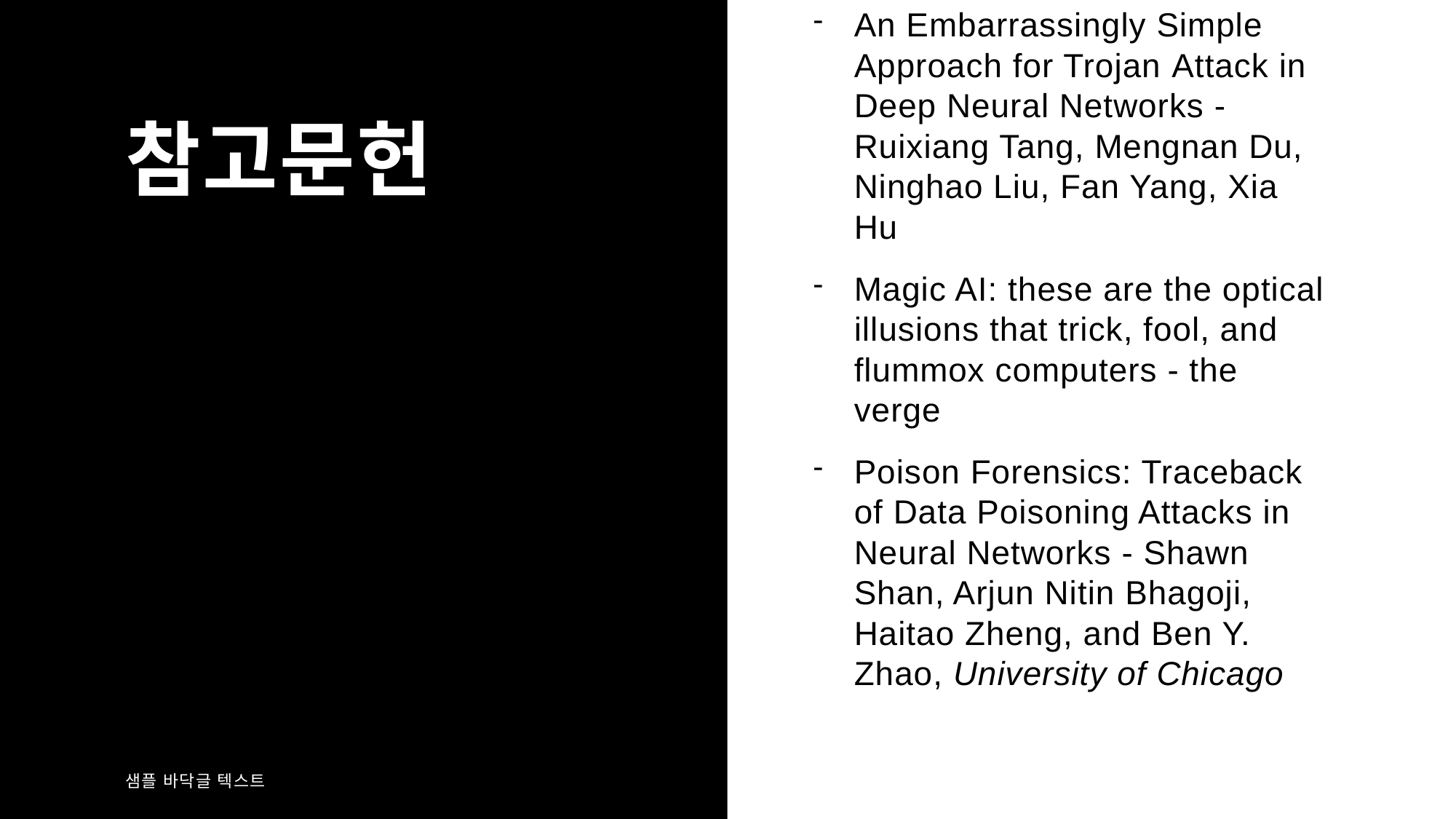

# 참고문헌
An Embarrassingly Simple Approach for Trojan Attack in Deep Neural Networks - Ruixiang Tang, Mengnan Du, Ninghao Liu, Fan Yang, Xia Hu
Magic AI: these are the optical illusions that trick, fool, and flummox computers - the verge
Poison Forensics: Traceback of Data Poisoning Attacks in Neural Networks - Shawn Shan, Arjun Nitin Bhagoji, Haitao Zheng, and Ben Y. Zhao, University of Chicago